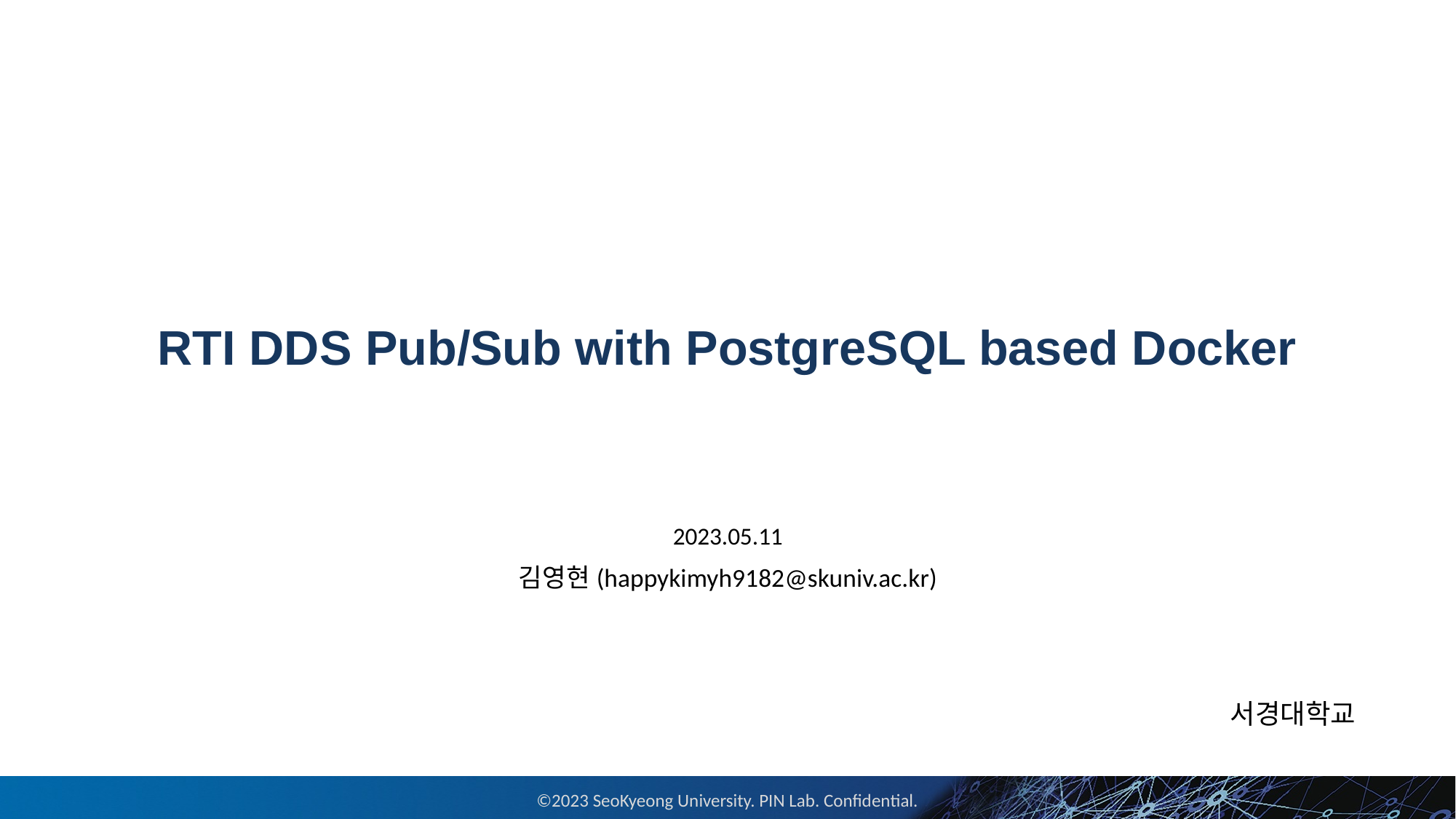

# RTI DDS Pub/Sub with PostgreSQL based Docker
2023.05.11
김영현(happykimyh9182@skuniv.ac.kr)